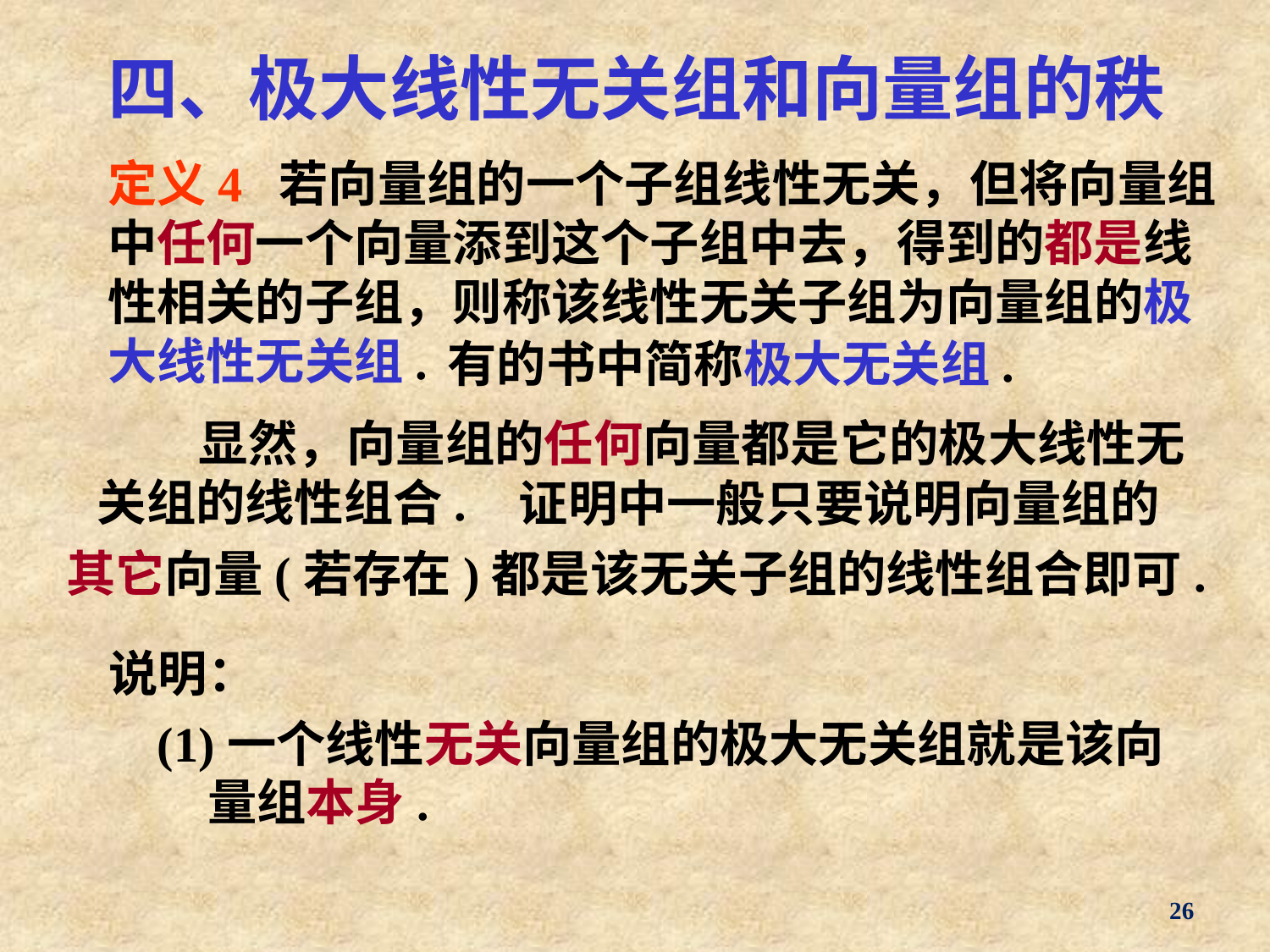

# 四、极大线性无关组和向量组的秩
定义4  若向量组的一个子组线性无关，但将向量组中任何一个向量添到这个子组中去，得到的都是线性相关的子组，则称该线性无关子组为向量组的极大线性无关组.
有的书中简称极大无关组.
        显然，向量组的任何向量都是它的极大线性无关组的线性组合.
证明中一般只要说明向量组的
其它向量(若存在)都是该无关子组的线性组合即可.
说明：
(1)一个线性无关向量组的极大无关组就是该向量组本身.